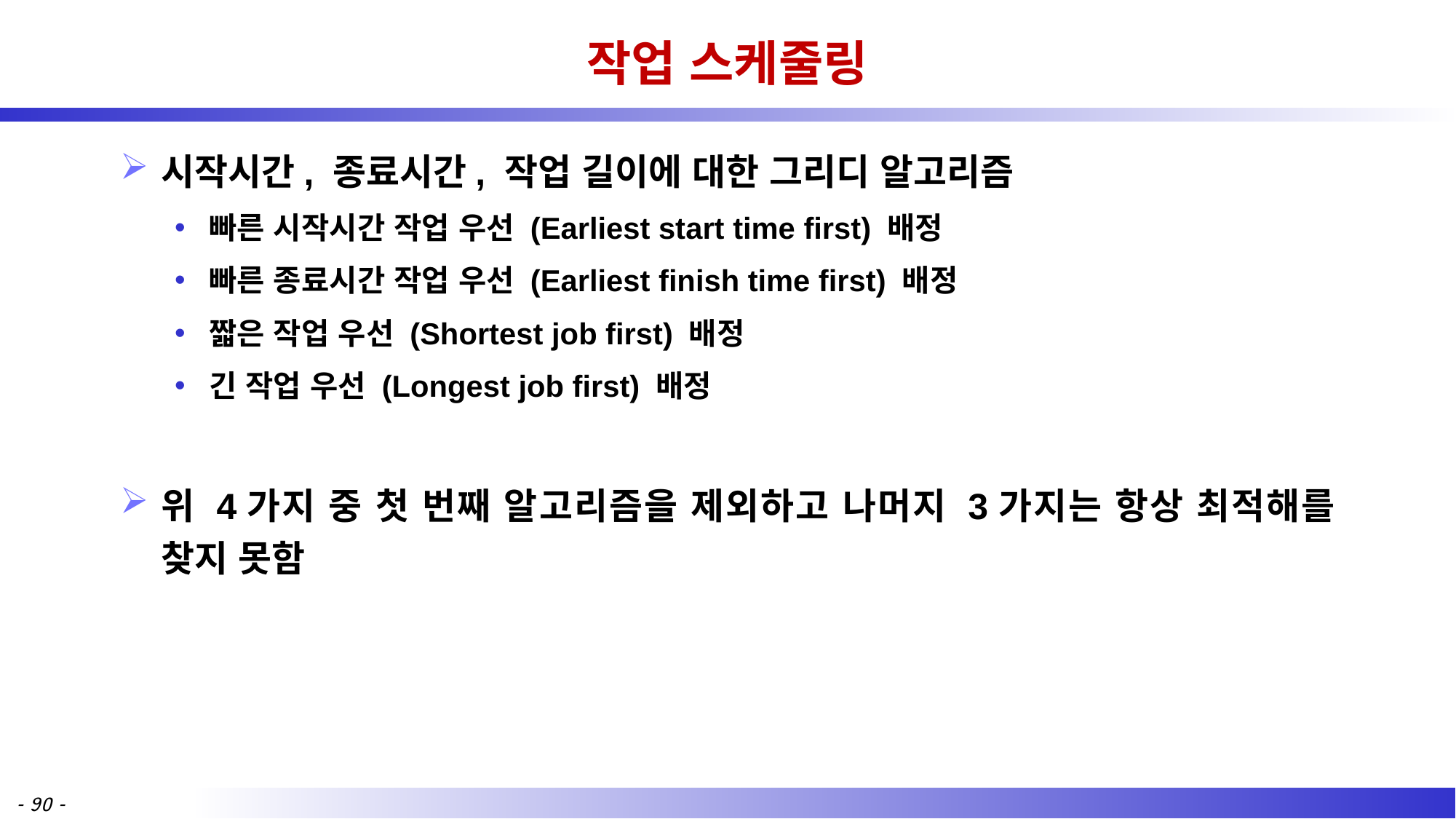

# 작업 스케줄링
시작시간, 종료시간, 작업 길이에 대한 그리디 알고리즘
빠른 시작시간 작업 우선 (Earliest start time first) 배정
빠른 종료시간 작업 우선 (Earliest finish time first) 배정
짧은 작업 우선 (Shortest job first) 배정
긴 작업 우선 (Longest job first) 배정

위 4가지 중 첫 번째 알고리즘을 제외하고 나머지 3가지는 항상 최적해를 찾지 못함
- 90 -